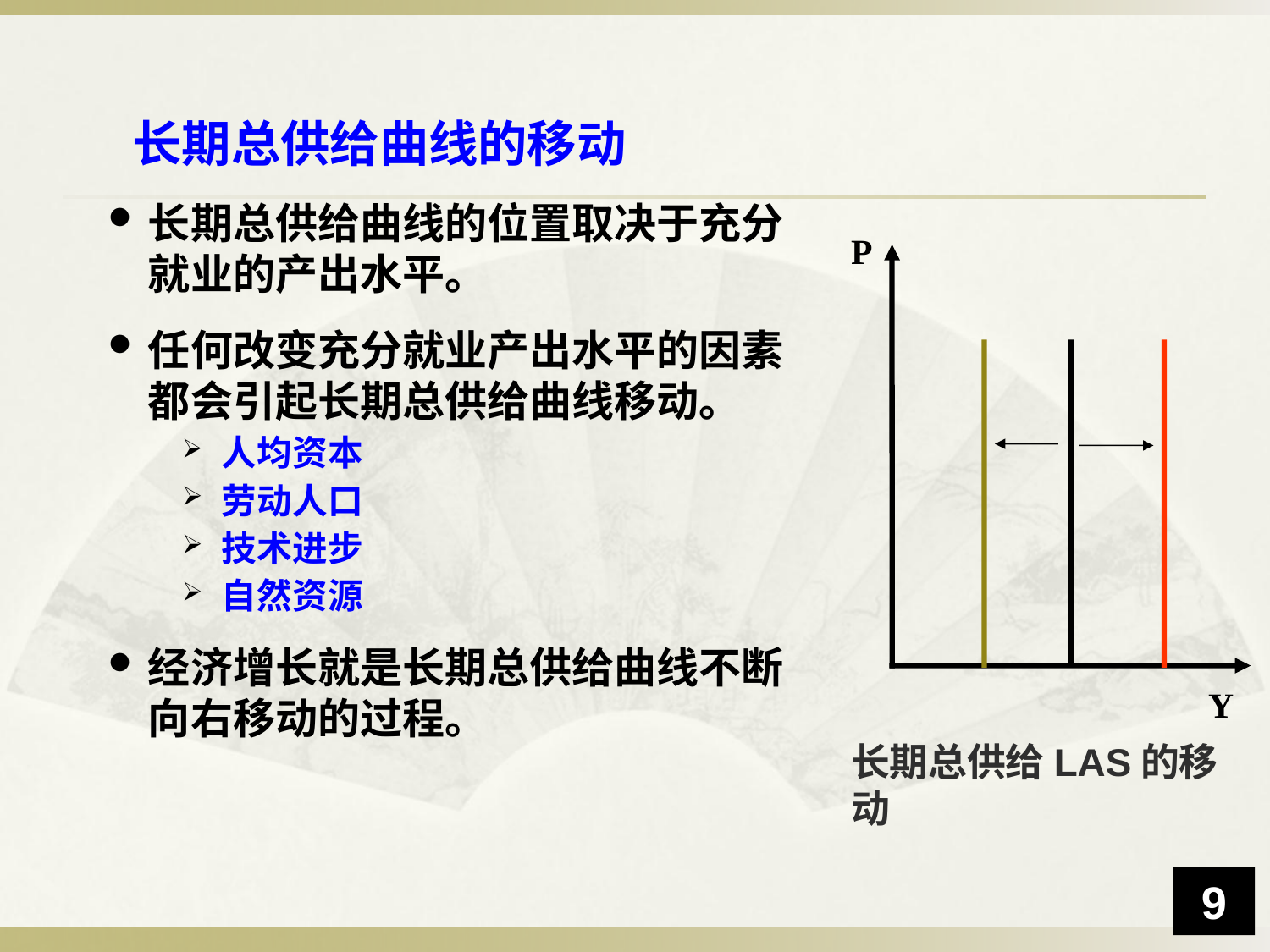

长期总供给曲线的移动
长期总供给曲线的位置取决于充分就业的产出水平。
任何改变充分就业产出水平的因素都会引起长期总供给曲线移动。
人均资本
劳动人口
技术进步
自然资源
经济增长就是长期总供给曲线不断向右移动的过程。
P

Y
长期总供给LAS的移动
9